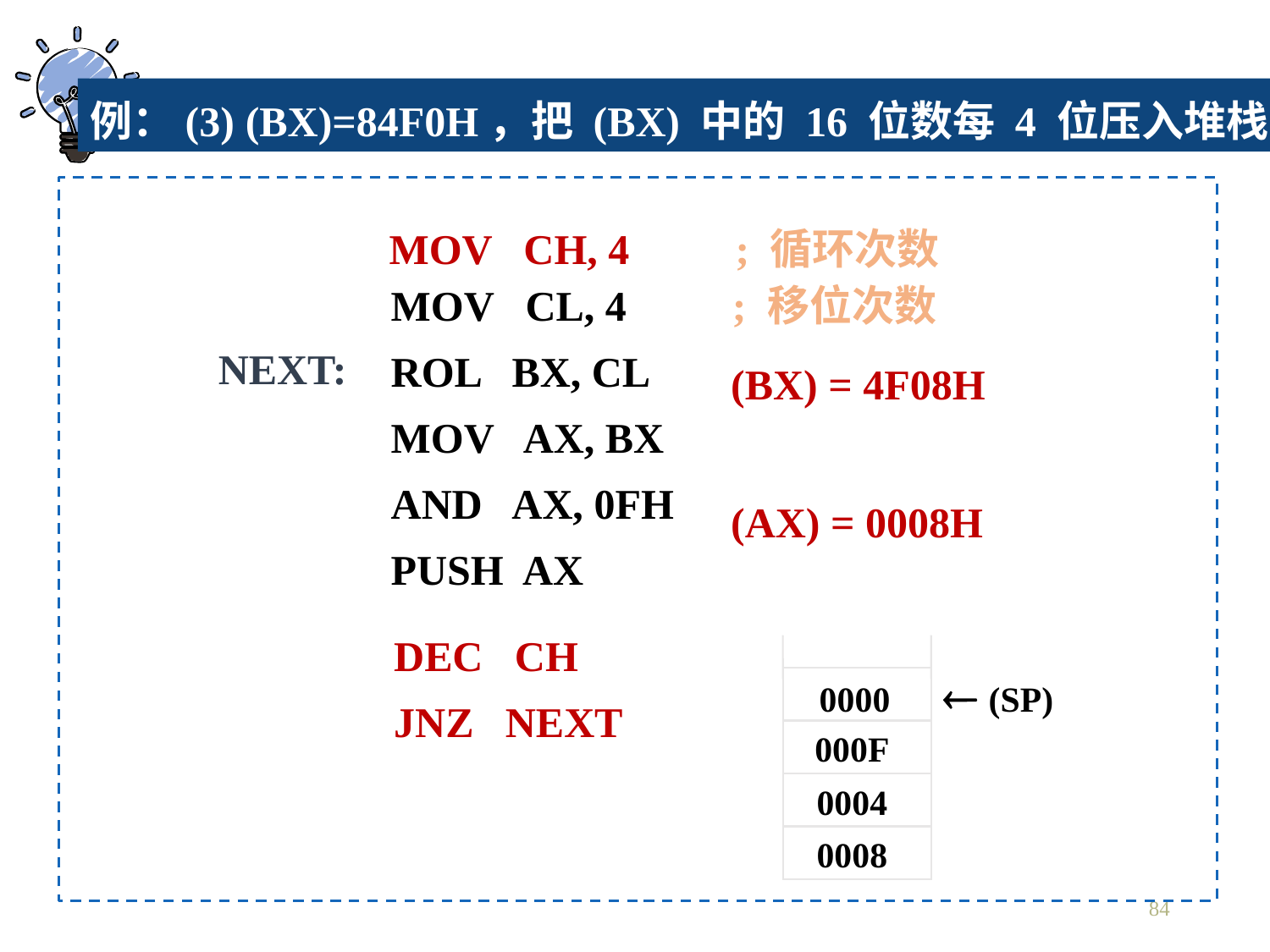

例：(3) (BX)=84F0H，把 (BX) 中的 16 位数每 4 位压入堆栈

MOV   CH, 4          ; 循环次数
MOV   CL, 4          ; 移位次数
ROL   BX, CL
MOV   AX, BX
AND   AX, 0FH
PUSH  AX
NEXT:
(BX) = 4F08H
(AX) = 0008H
DEC   CH
JNZ   NEXT

000F

0004

0008
              0000      ← (SP)
84